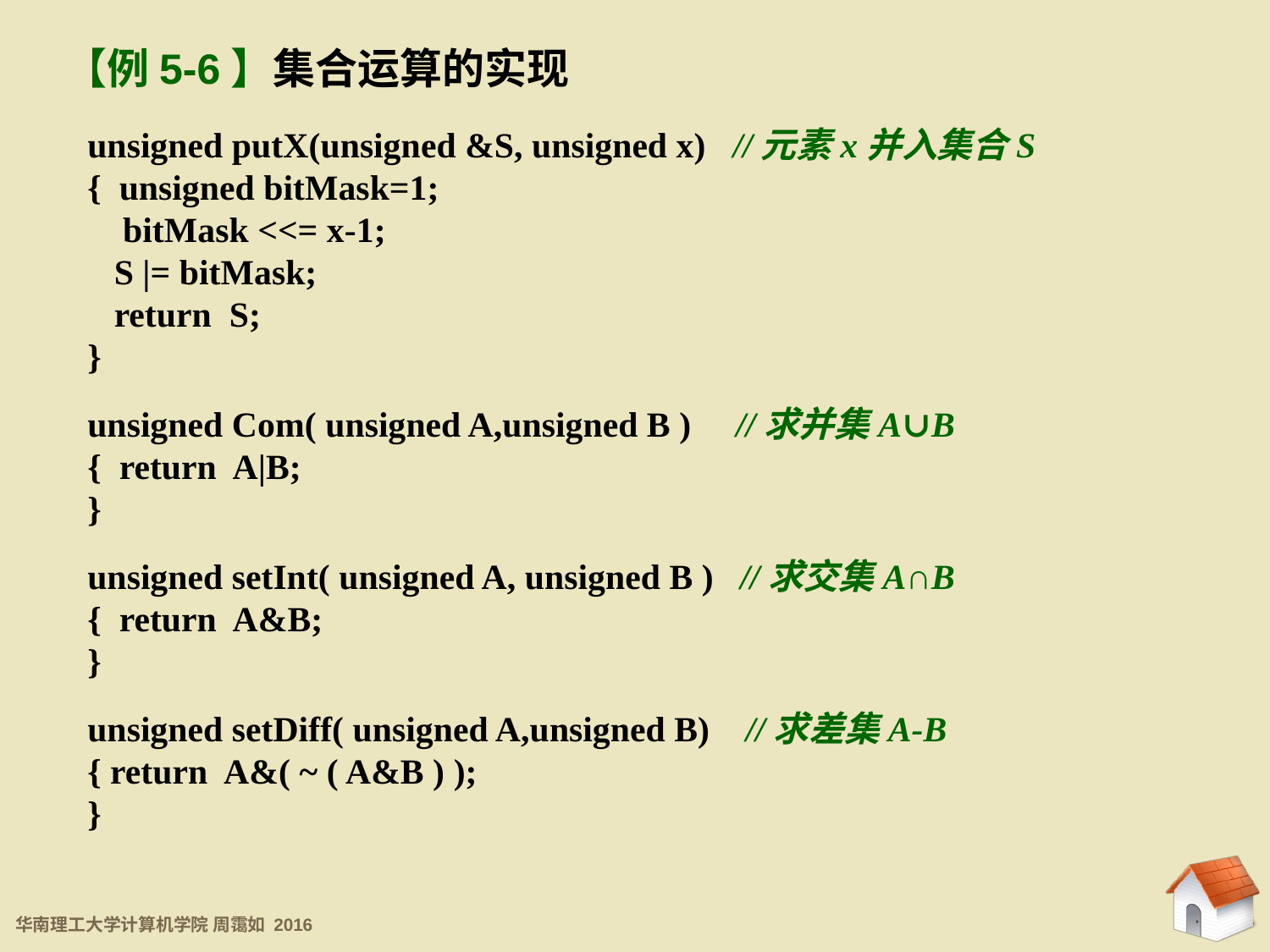

【例5-6】集合运算的实现
unsigned putX(unsigned &S, unsigned x)   //元素x并入集合S
{  unsigned bitMask=1;
    bitMask <<= x-1;
   S |= bitMask;
   return  S;
}

unsigned Com( unsigned A,unsigned B )     //求并集A∪B
{  return  A|B;
}

unsigned setInt( unsigned A, unsigned B )	  //求交集A∩B
{  return  A&B;
}

unsigned setDiff( unsigned A,unsigned B)    //求差集A-B
{ return  A&( ~ ( A&B ) );
}